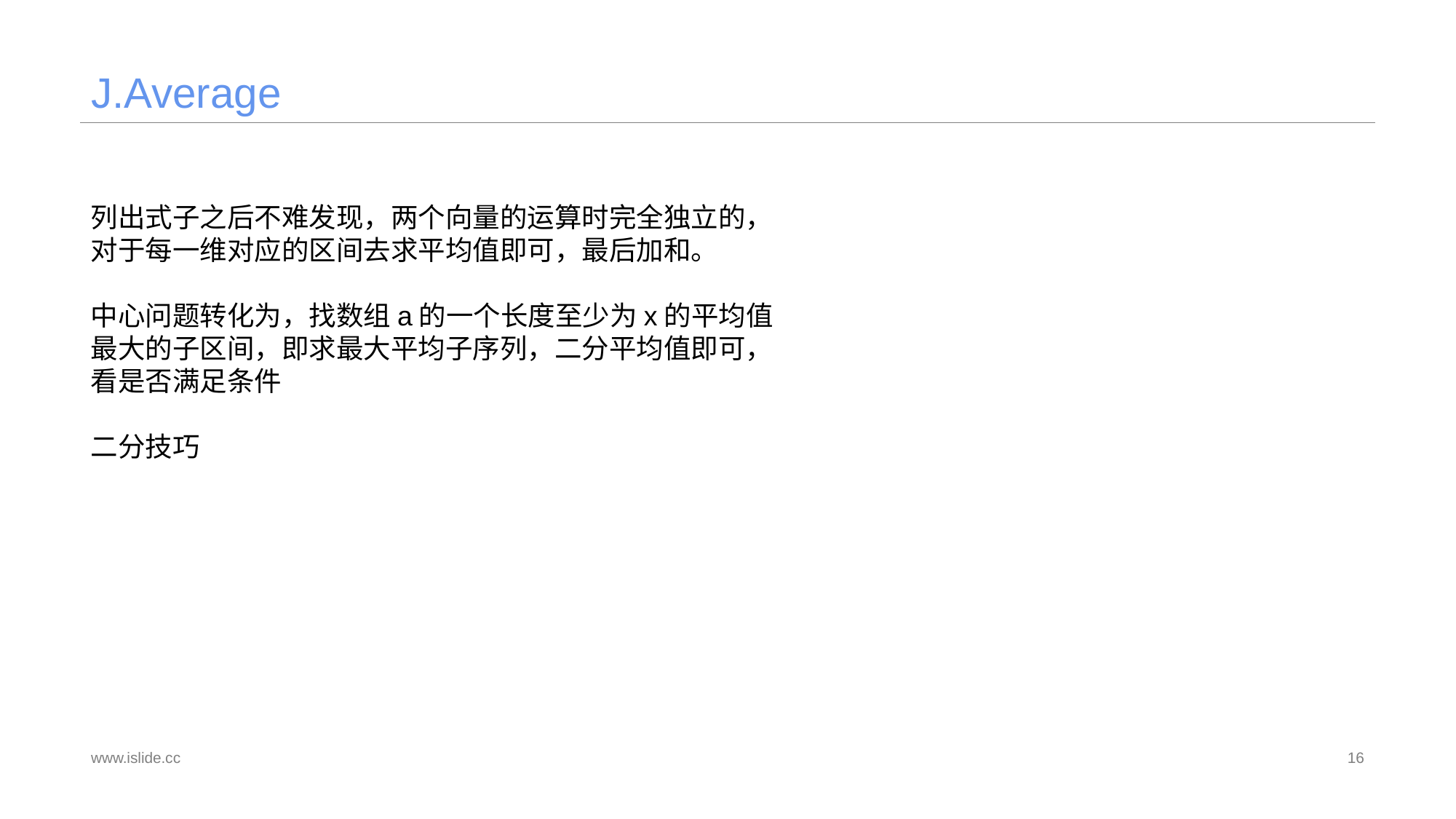

# J.Average
列出式子之后不难发现，两个向量的运算时完全独立的，对于每一维对应的区间去求平均值即可，最后加和。

中心问题转化为，找数组a的一个长度至少为x​​的平均值最大的子区间，即求最大平均子序列，二分平均值即可，看是否满足条件

二分技巧
www.islide.cc
16